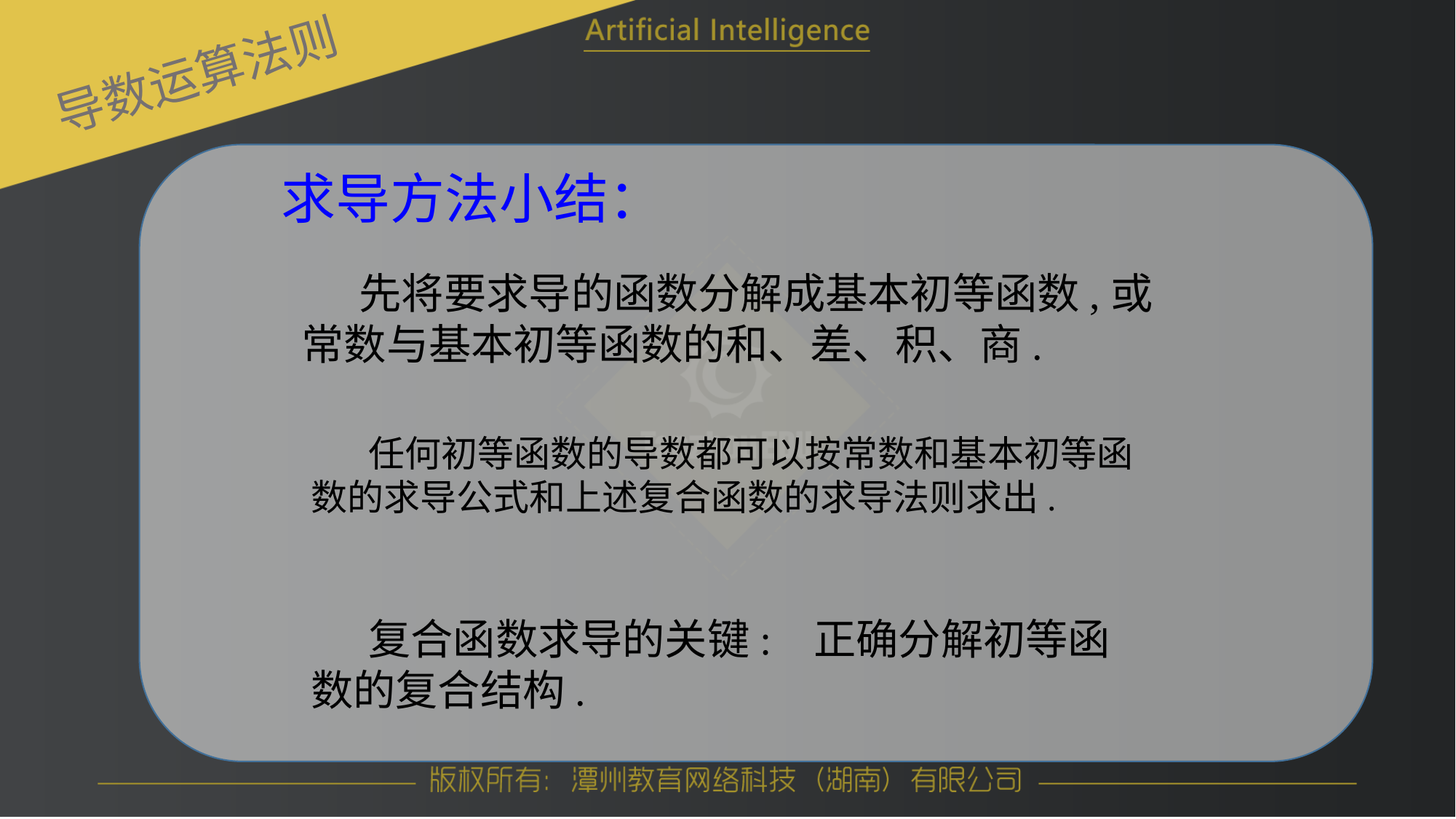

导数运算法则

求导方法小结：
     先将要求导的函数分解成基本初等函数,或常数与基本初等函数的和、差、积、商.
      任何初等函数的导数都可以按常数和基本初等函数的求导公式和上述复合函数的求导法则求出.
     复合函数求导的关键:   正确分解初等函数的复合结构.